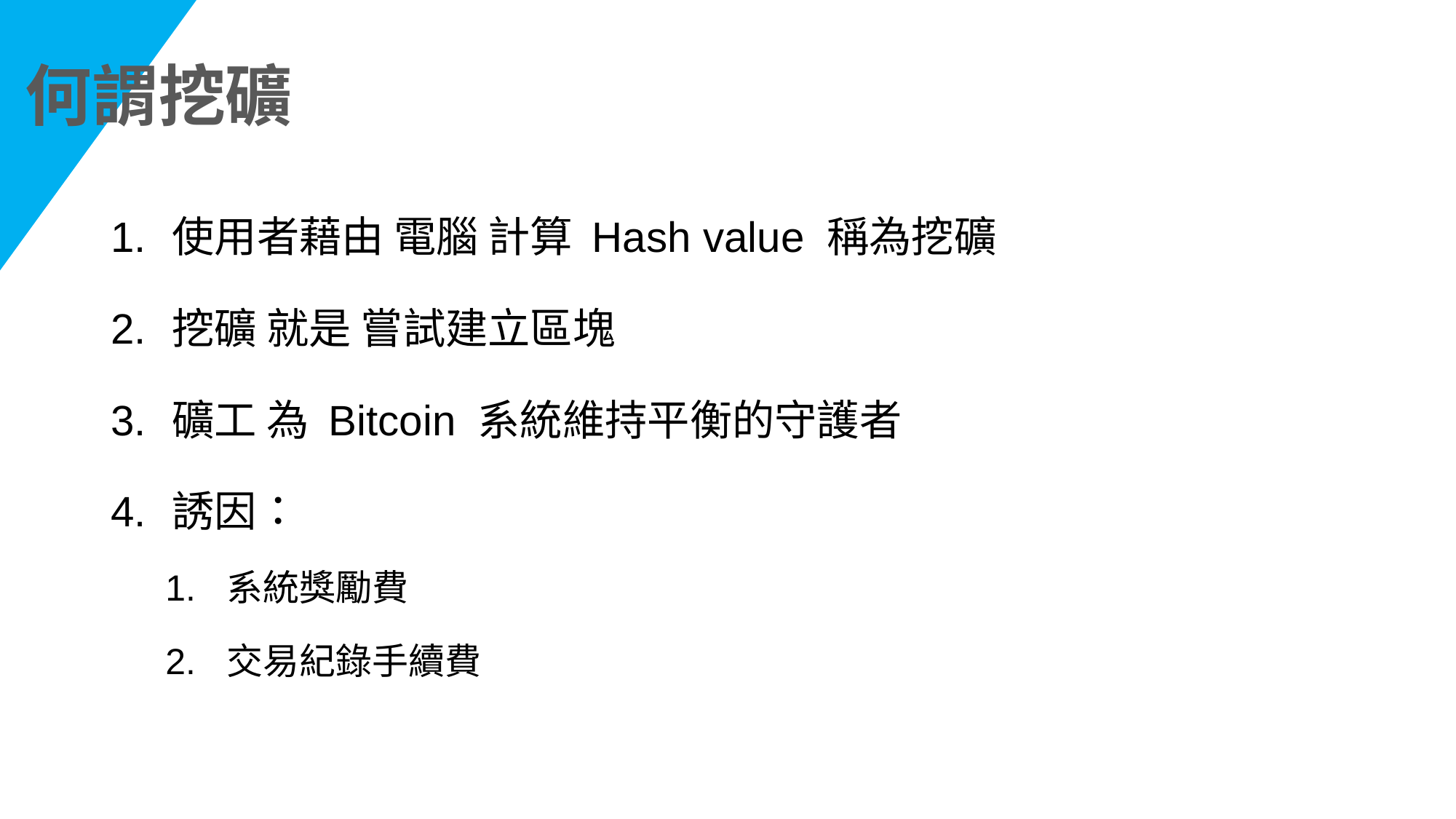

何謂挖礦
使用者藉由 電腦 計算 Hash value 稱為挖礦
挖礦 就是 嘗試建立區塊
礦工 為 Bitcoin 系統維持平衡的守護者
誘因：
系統獎勵費
交易紀錄手續費